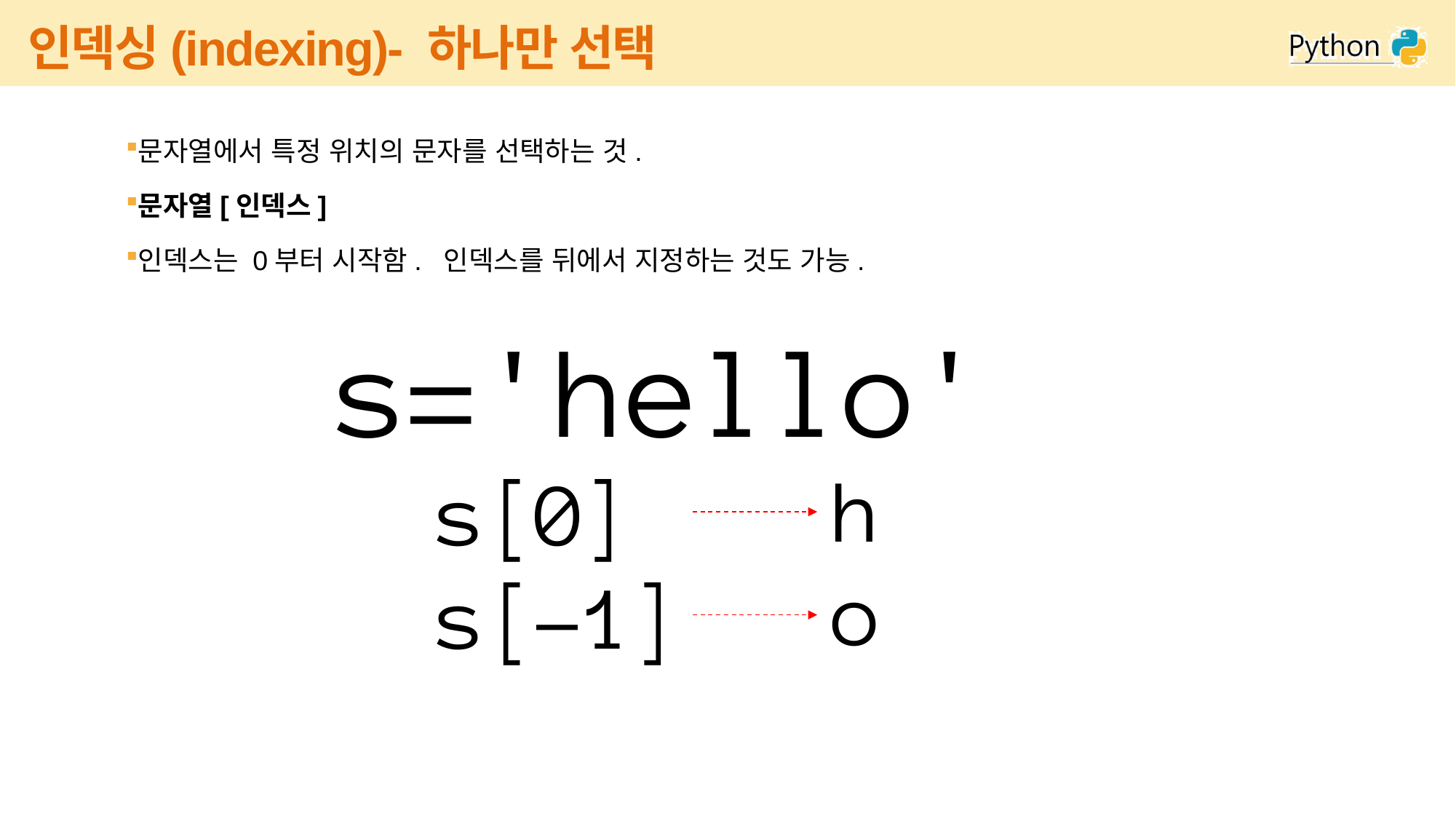

# 인덱싱(indexing)- 하나만 선택
문자열에서 특정 위치의 문자를 선택하는 것.
문자열[인덱스]
인덱스는 0부터 시작함.  인덱스를 뒤에서 지정하는 것도 가능.
s='hello'
h
s[0]
o
s[-1]